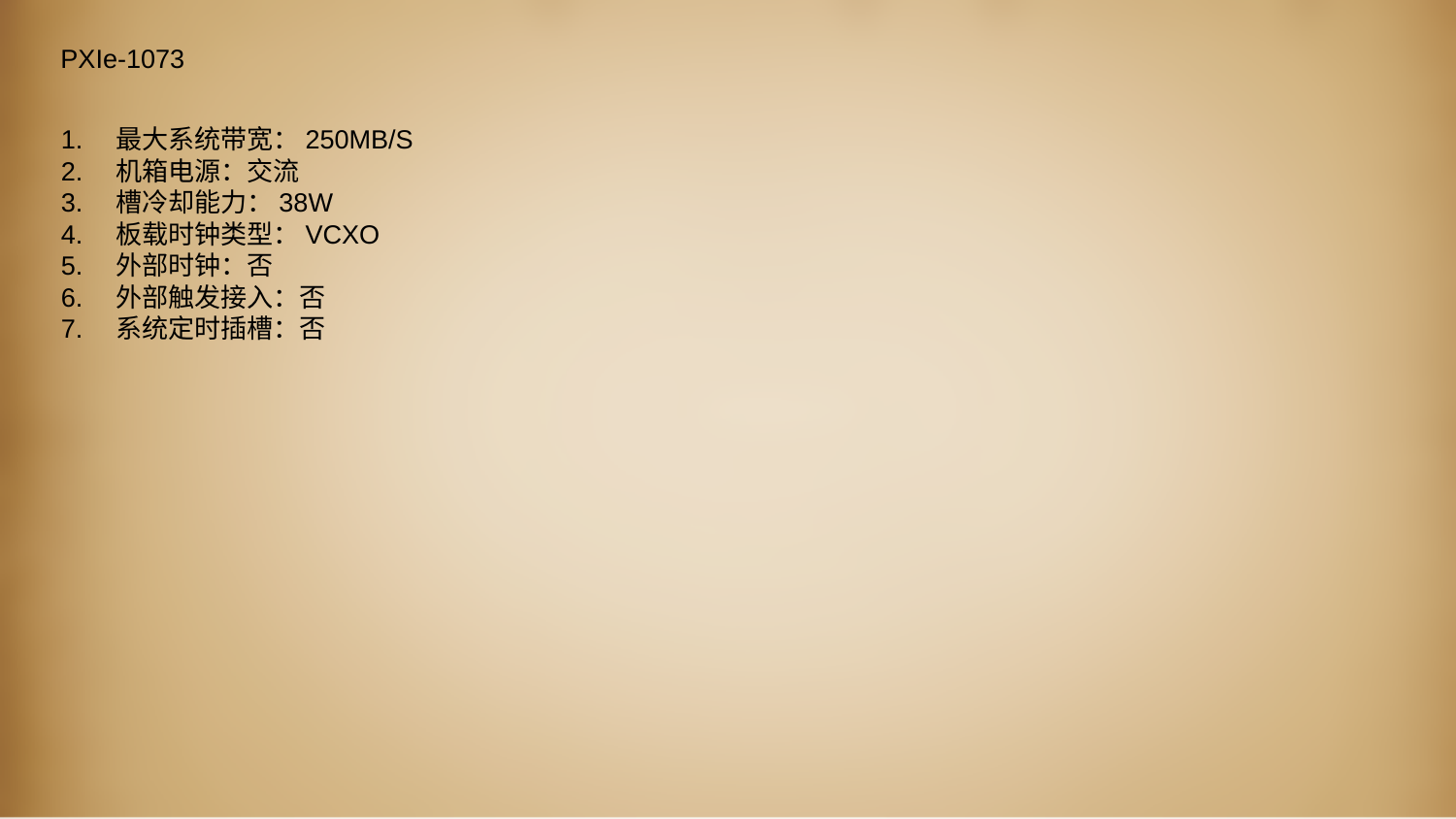

PXIe-1073
最大系统带宽：250MB/S
机箱电源：交流
槽冷却能力：38W
板载时钟类型：VCXO
外部时钟：否
外部触发接入：否
系统定时插槽：否